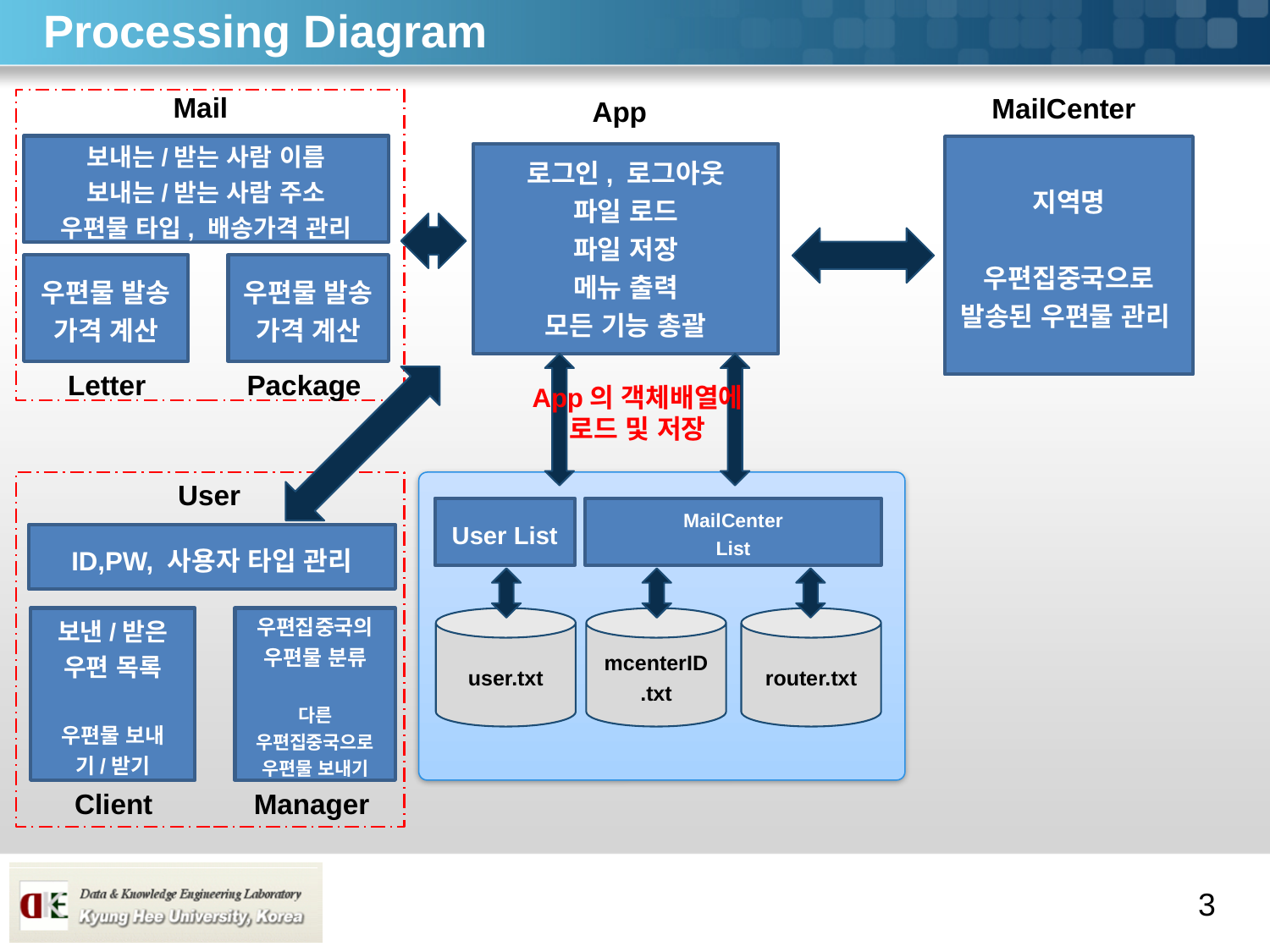

# Processing Diagram
Mail
 MailCenter
App

보내는/받는 사람 이름
보내는/받는 사람 주소
우편물 타입, 배송가격 관리
지역명

우편집중국으로 발송된 우편물 관리

로그인, 로그아웃
파일 로드
파일 저장
메뉴 출력
모든 기능 총괄

우편물 발송 가격 계산
우편물 발송 가격 계산

Letter
Package
App의 객체배열에
로드 및 저장
User

User List
MailCenter
List
ID,PW, 사용자 타입 관리

보낸/받은 우편 목록
우편물 보내기/받기
우편집중국의 우편물 분류

다른 우편집중국으로 우편물 보내기
user.txt
mcenterID
.txt
router.txt
Client
Manager